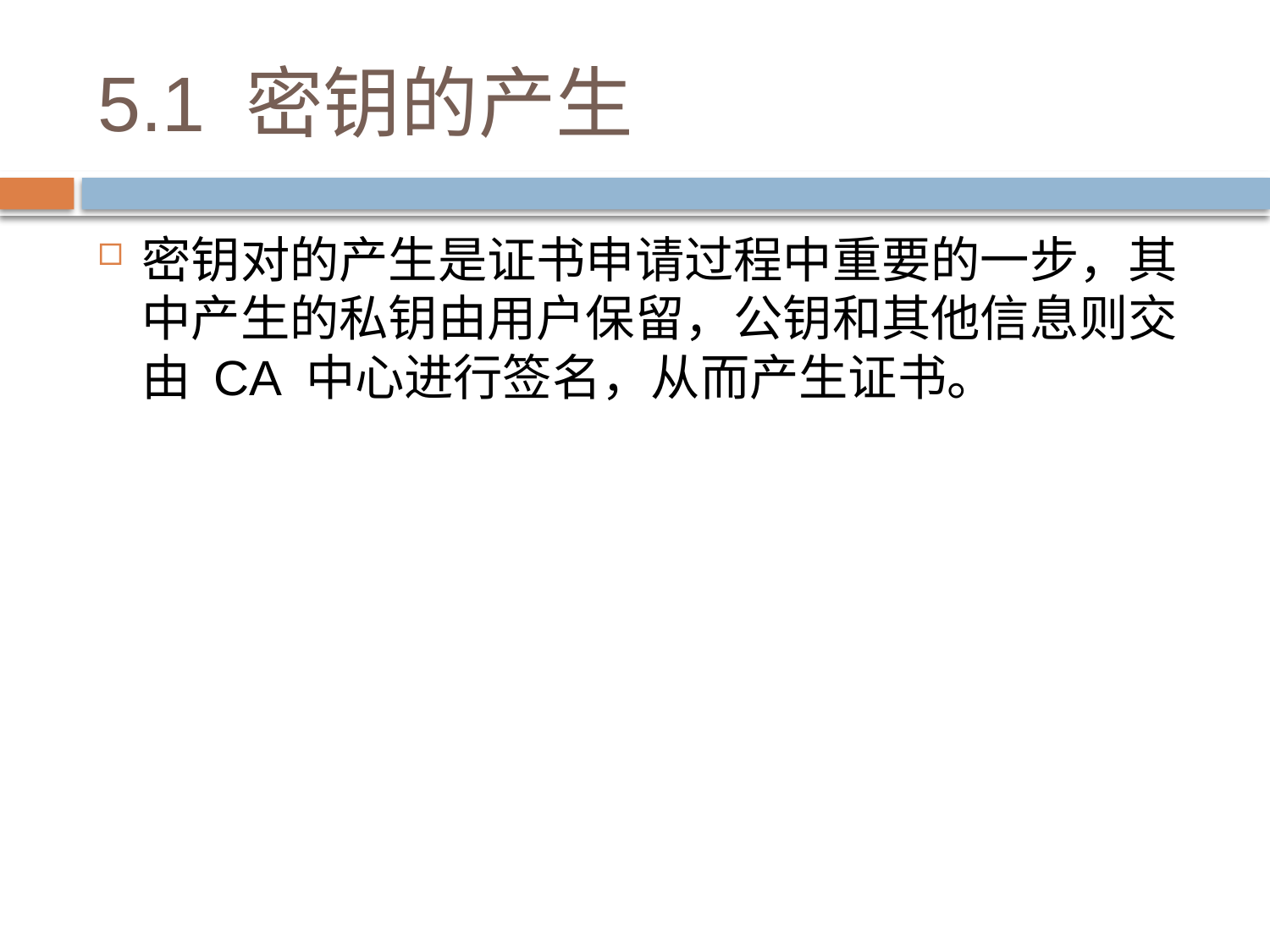

# 5.1 密钥的产生
密钥对的产生是证书申请过程中重要的一步，其中产生的私钥由用户保留，公钥和其他信息则交由 CA 中心进行签名，从而产生证书。